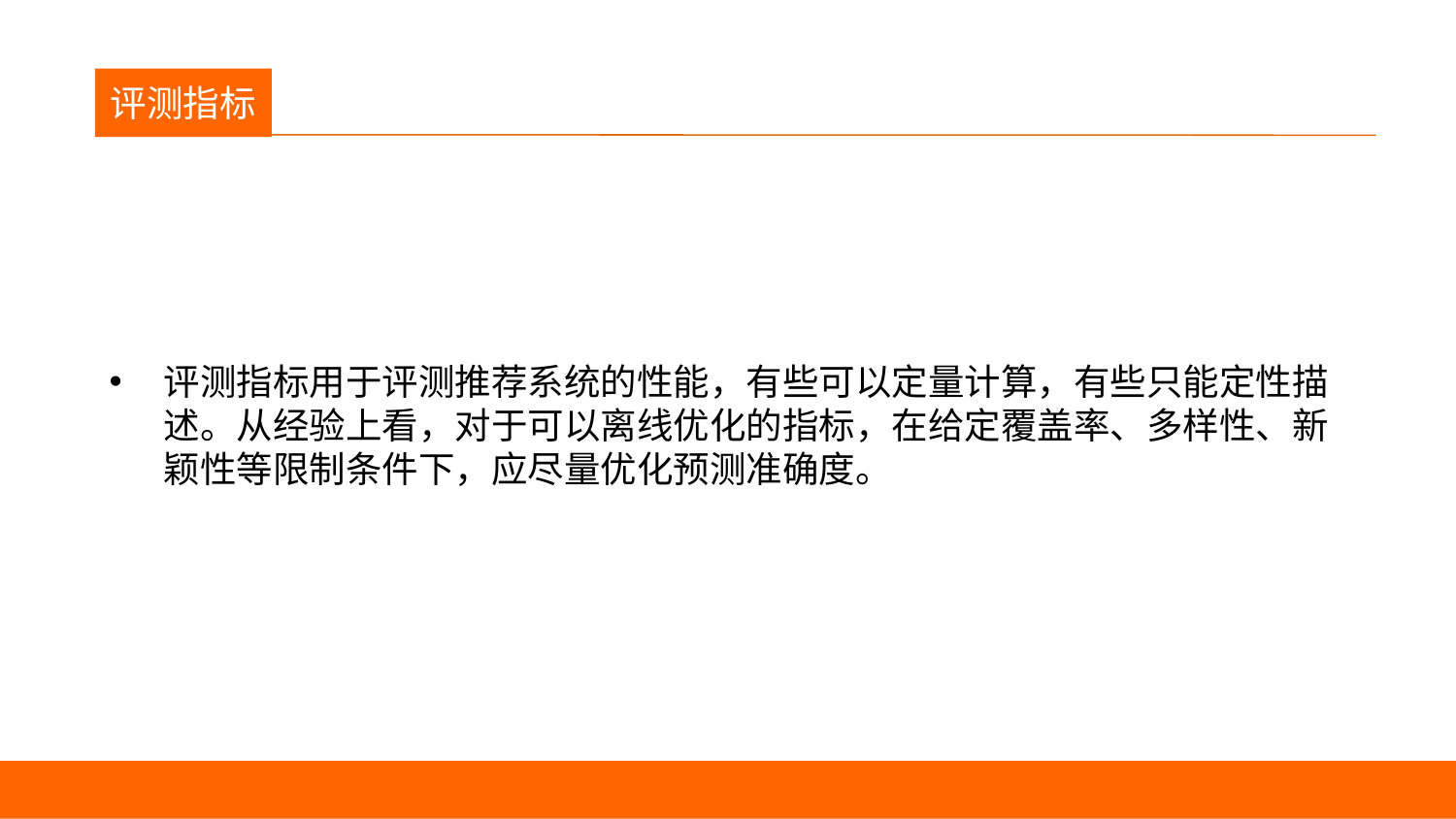

议程
评测指标

评测指标用于评测推荐系统的性能，有些可以定量计算，有些只能定性描述。从经验上看，对于可以离线优化的指标，在给定覆盖率、多样性、新颖性等限制条件下，应尽量优化预测准确度。